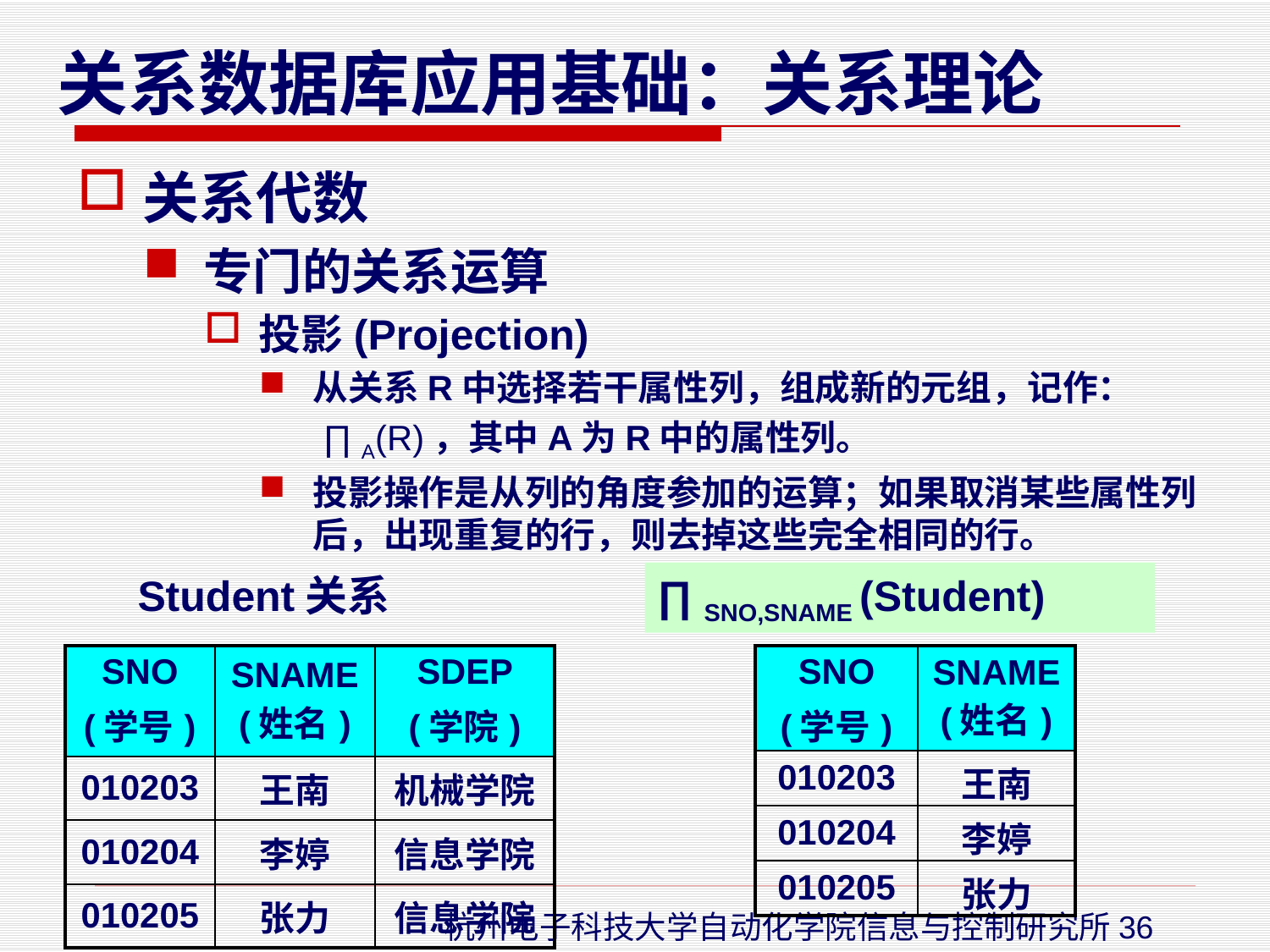

关系代数
专门的关系运算
投影(Projection)
从关系R中选择若干属性列，组成新的元组，记作：
	 ∏ A(R)，其中A为R中的属性列。
投影操作是从列的角度参加的运算；如果取消某些属性列后，出现重复的行，则去掉这些完全相同的行。
Student关系
∏ SNO,SNAME (Student)
| SNO (学号) | SNAME(姓名) | SDEP (学院) |
| --- | --- | --- |
| 010203 | 王南 | 机械学院 |
| 010204 | 李婷 | 信息学院 |
| 010205 | 张力 | 信息学院 |
| SNO (学号) | SNAME(姓名) |
| --- | --- |
| 010203 | 王南 |
| 010204 | 李婷 |
| 010205 | 张力 |